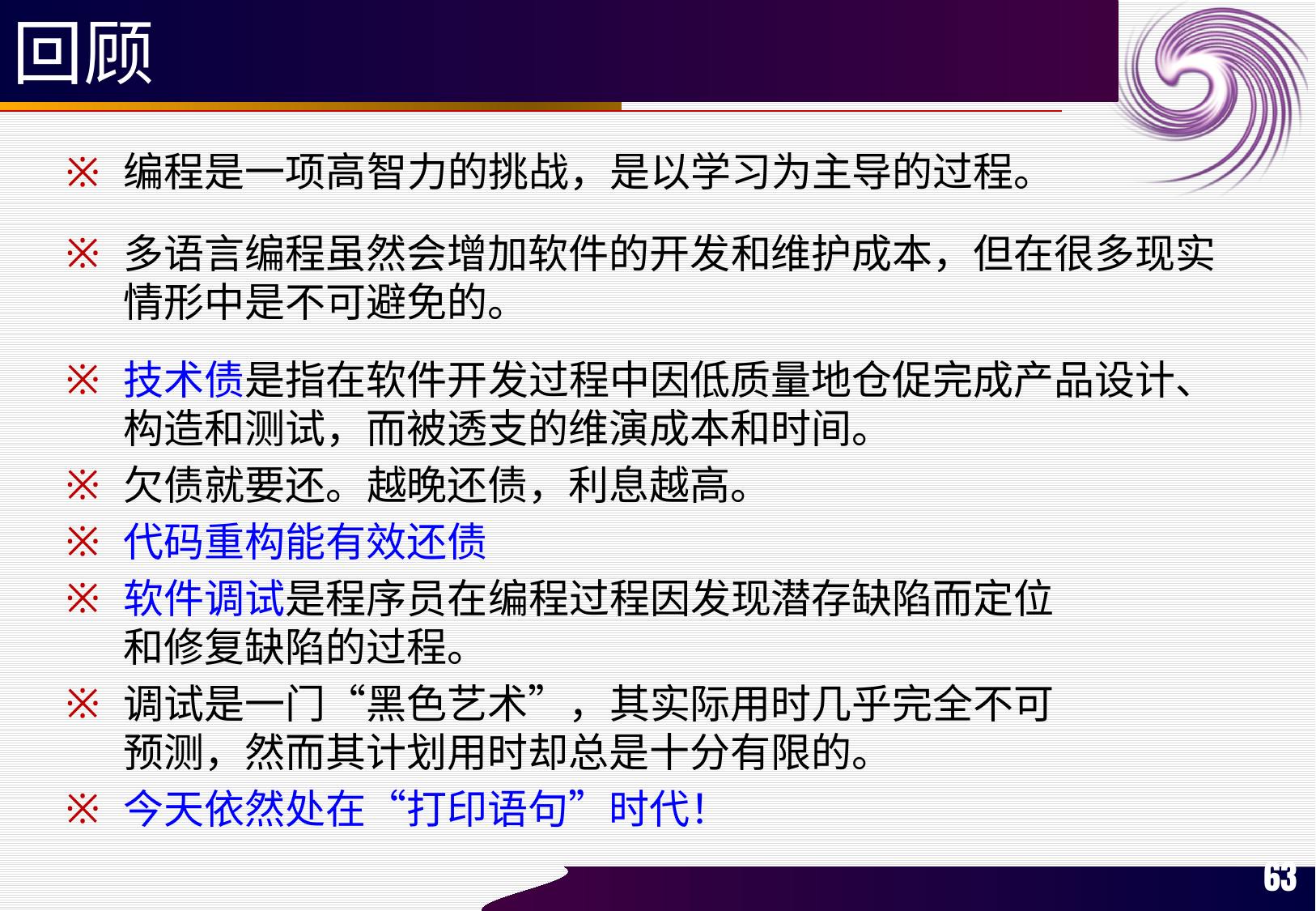

# 回顾
编程是一项高智力的挑战，是以学习为主导的过程。

多语言编程虽然会增加软件的开发和维护成本，但在很多现实情形中是不可避免的。

技术债是指在软件开发过程中因低质量地仓促完成产品设计、构造和测试，而被透支的维演成本和时间。
欠债就要还。越晚还债，利息越高。
代码重构能有效还债
软件调试是程序员在编程过程因发现潜存缺陷而定位
和修复缺陷的过程。
调试是一门“黑色艺术”，其实际用时几乎完全不可
预测，然而其计划用时却总是十分有限的。
今天依然处在“打印语句”时代！

63